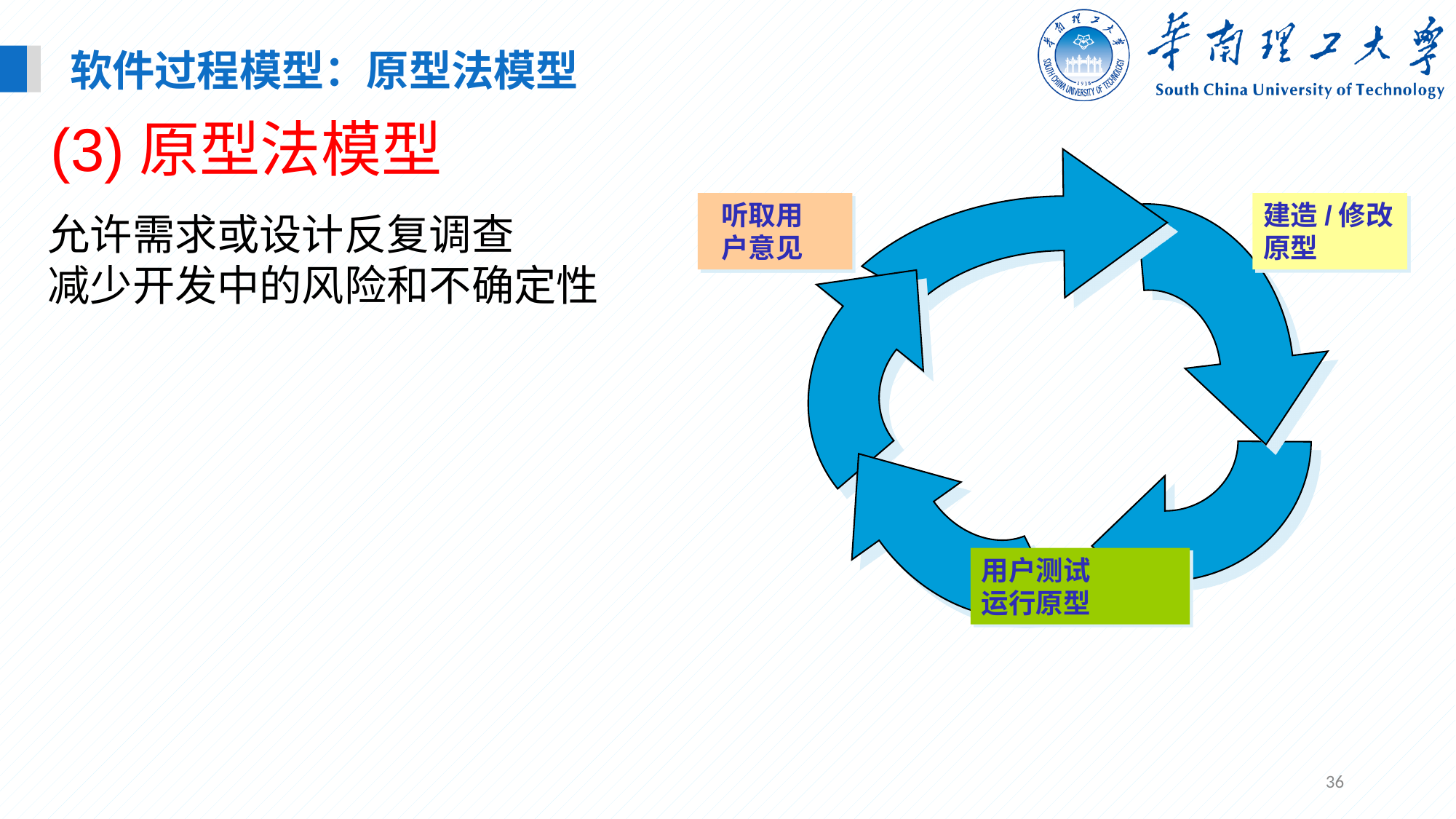

软件过程模型：原型法模型
(3)原型法模型

 听取用
 户意见
建造/修改原型
允许需求或设计反复调查
减少开发中的风险和不确定性

用户测试
运行原型
36